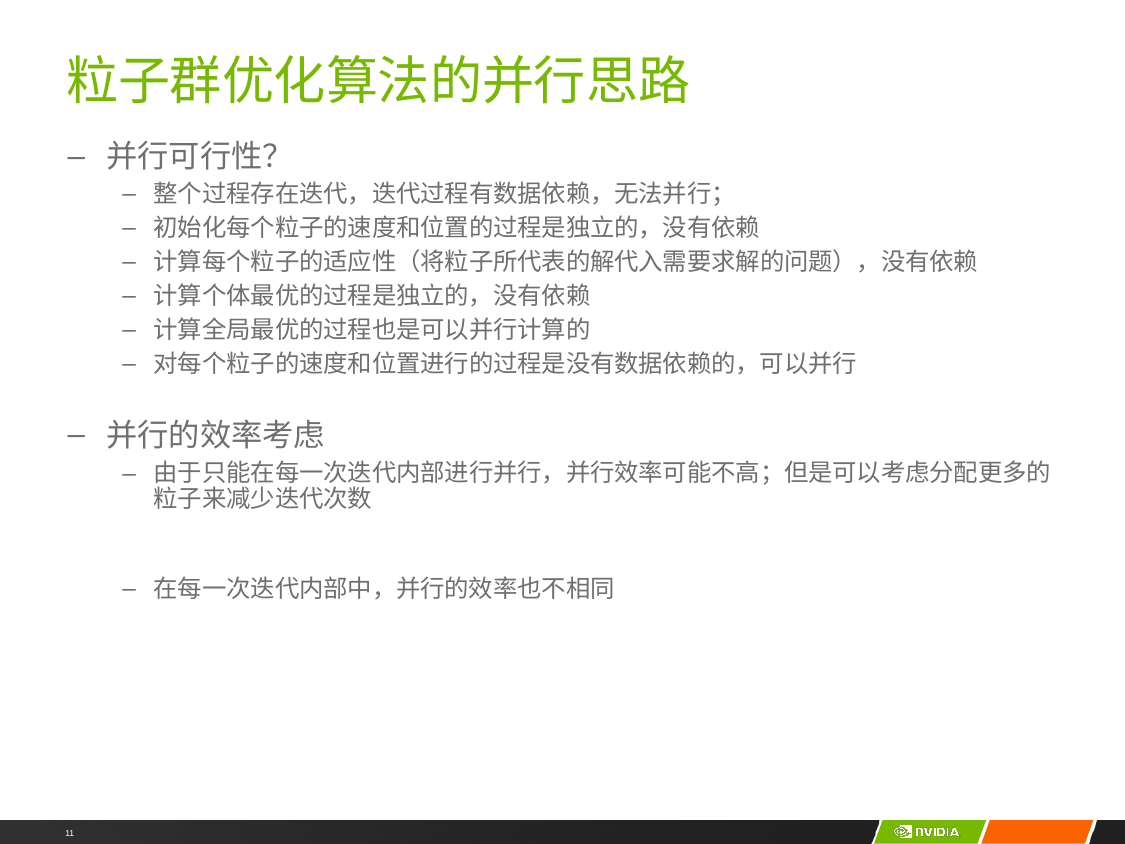

# 粒子群优化算法的并行思路
并行可行性？
整个过程存在迭代，迭代过程有数据依赖，无法并行；
初始化每个粒子的速度和位置的过程是独立的，没有依赖
计算每个粒子的适应性（将粒子所代表的解代入需要求解的问题），没有依赖
计算个体最优的过程是独立的，没有依赖
计算全局最优的过程也是可以并行计算的
对每个粒子的速度和位置进行的过程是没有数据依赖的，可以并行

并行的效率考虑
由于只能在每一次迭代内部进行并行，并行效率可能不高；但是可以考虑分配更多的粒子来减少迭代次数

在每一次迭代内部中，并行的效率也不相同